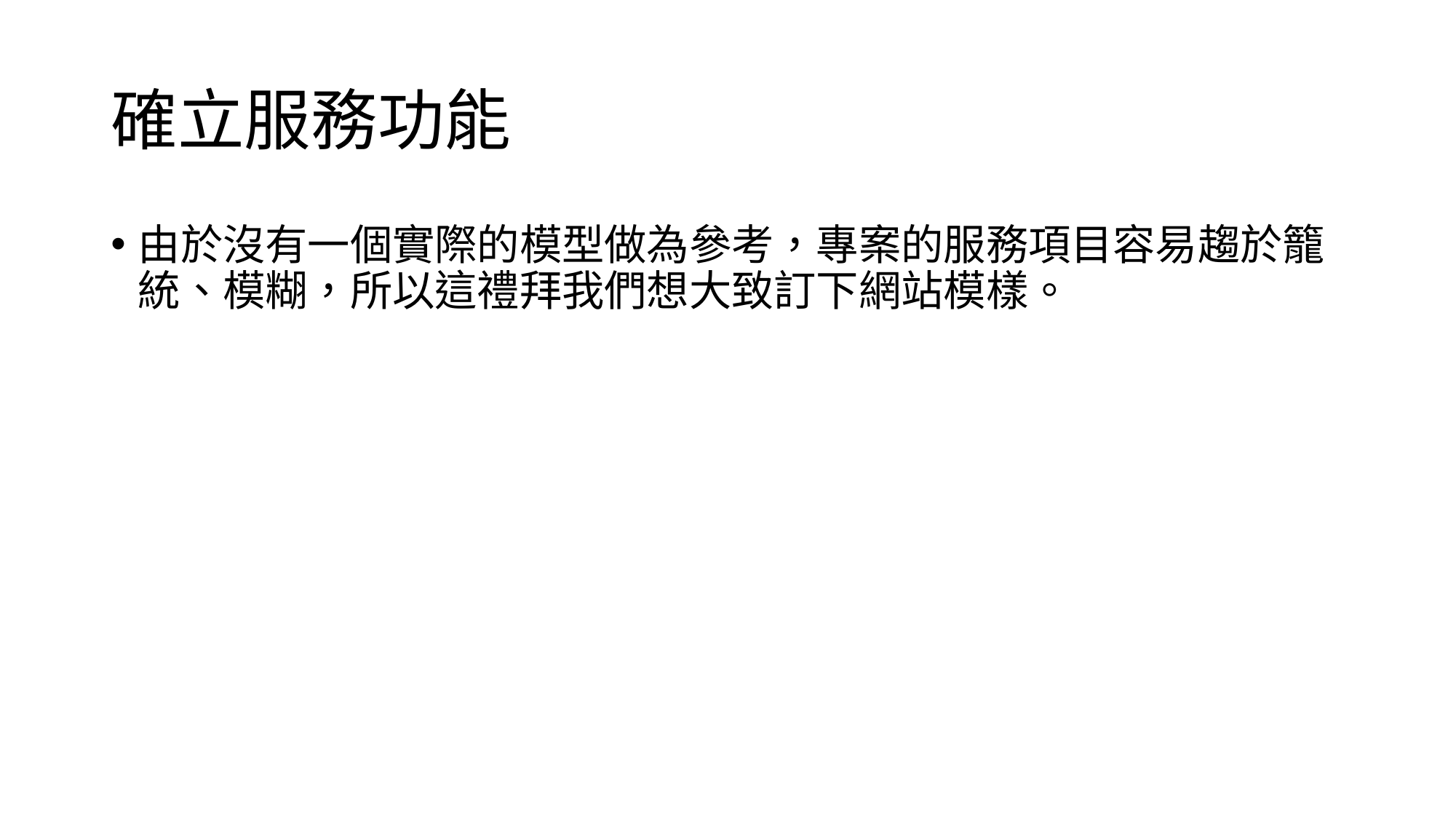

# 確立服務功能
由於沒有一個實際的模型做為參考，專案的服務項目容易趨於籠統、模糊，所以這禮拜我們想大致訂下網站模樣。